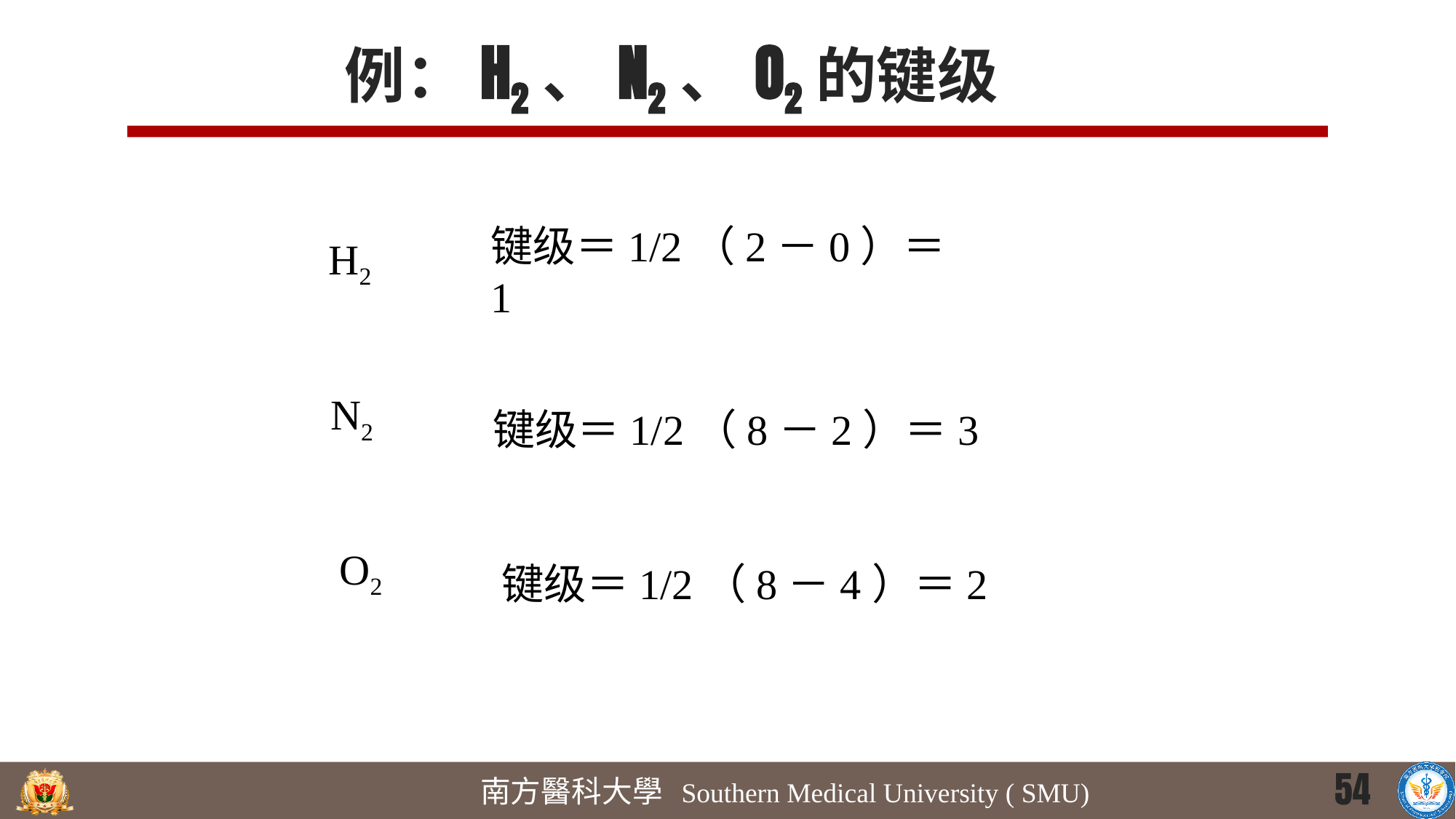

# 例：H2、N2、O2的键级
键级＝1/2（2－0）＝1
H2
N2
键级＝1/2（8－2）＝3
O2
键级＝1/2（8－4）＝2
54